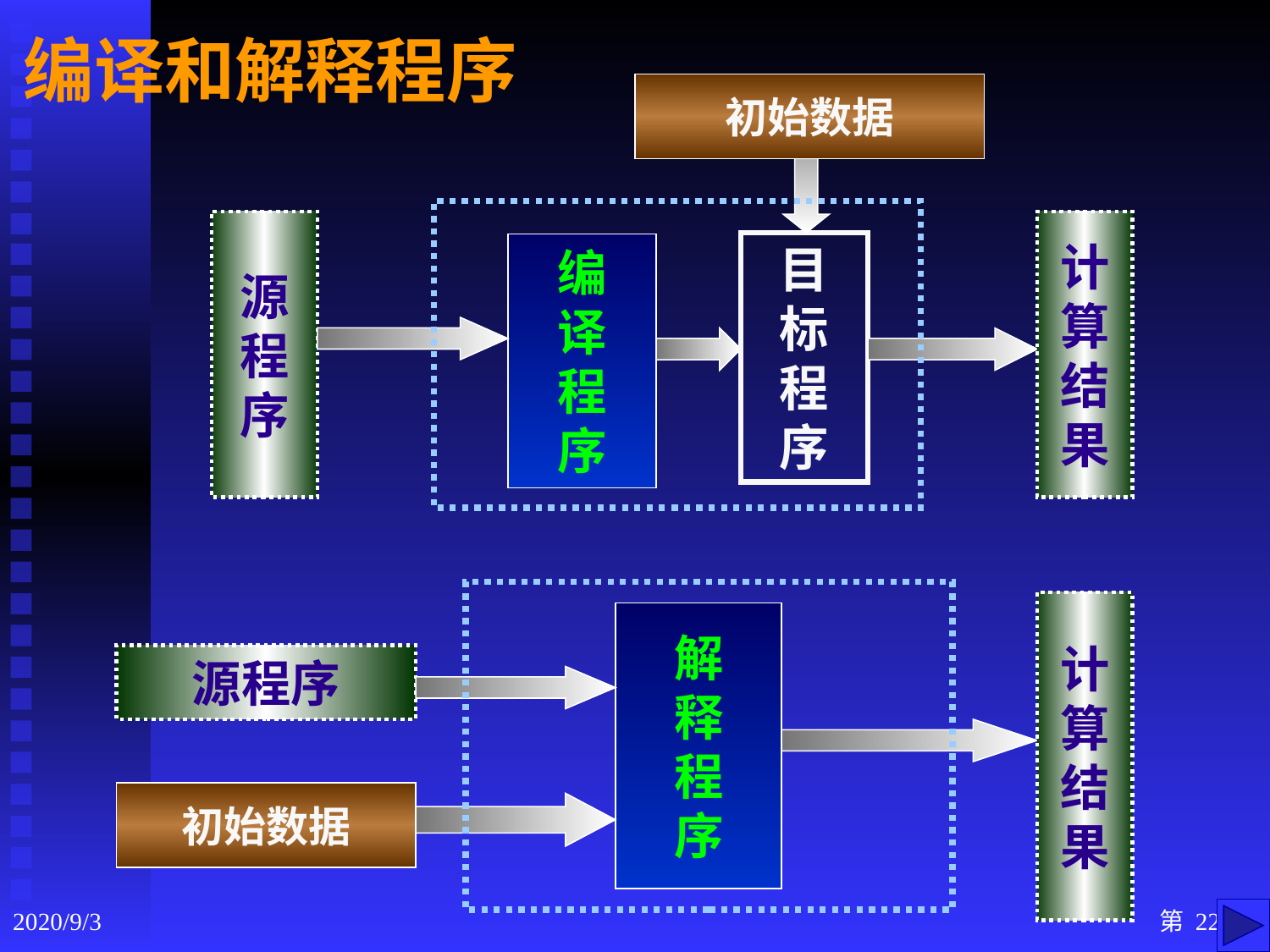

# 编译和解释程序
初始数据

源
程
序
计
算
结
果
目
标
程
序
编
译
程
序

计
算
结
果
解
释
程
序
源程序

初始数据

2020/9/3
第 22 页